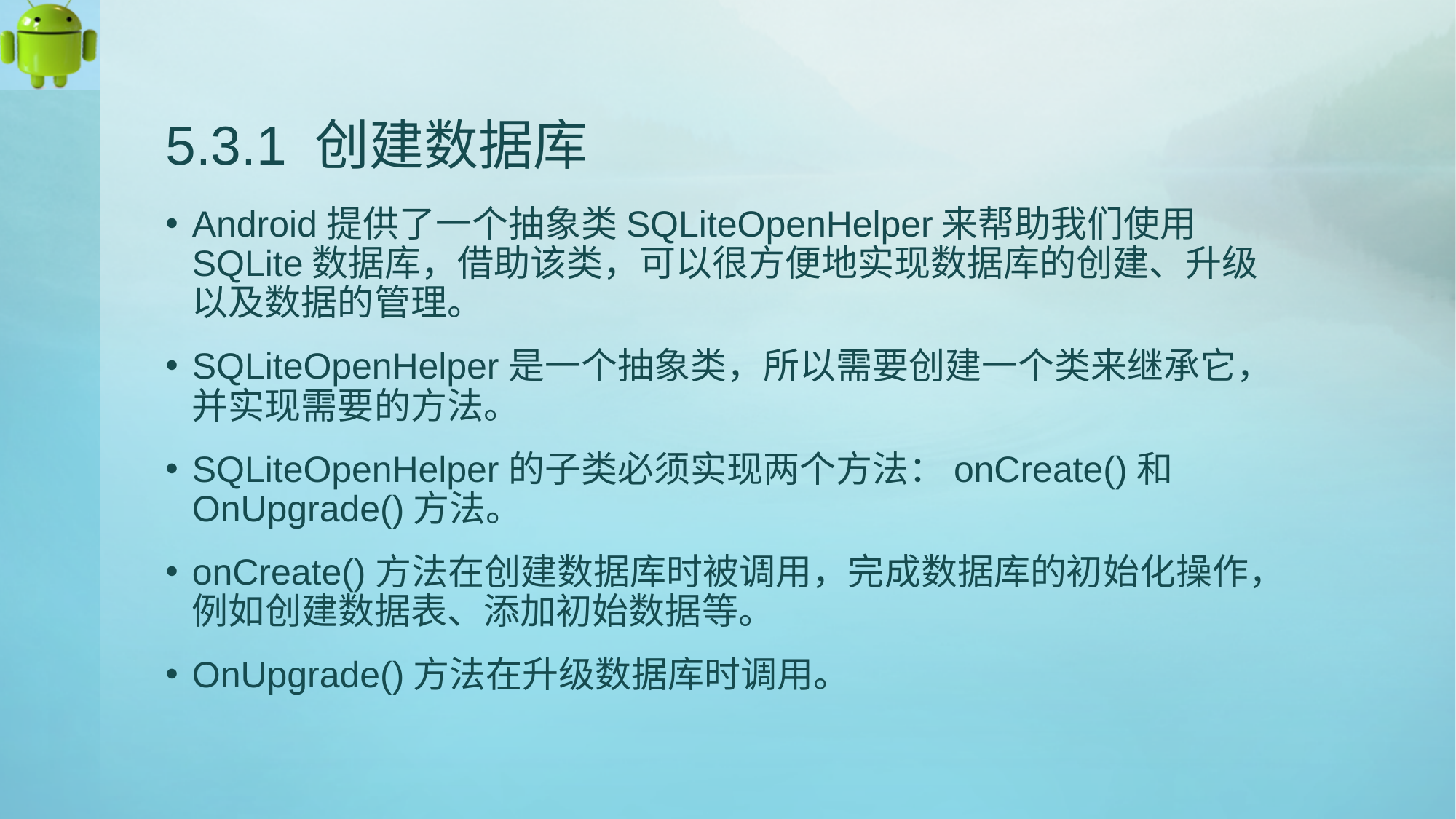

# 5.3.1 创建数据库
Android提供了一个抽象类SQLiteOpenHelper来帮助我们使用SQLite数据库，借助该类，可以很方便地实现数据库的创建、升级以及数据的管理。
SQLiteOpenHelper是一个抽象类，所以需要创建一个类来继承它，并实现需要的方法。
SQLiteOpenHelper的子类必须实现两个方法：onCreate()和OnUpgrade()方法。
onCreate()方法在创建数据库时被调用，完成数据库的初始化操作，例如创建数据表、添加初始数据等。
OnUpgrade()方法在升级数据库时调用。